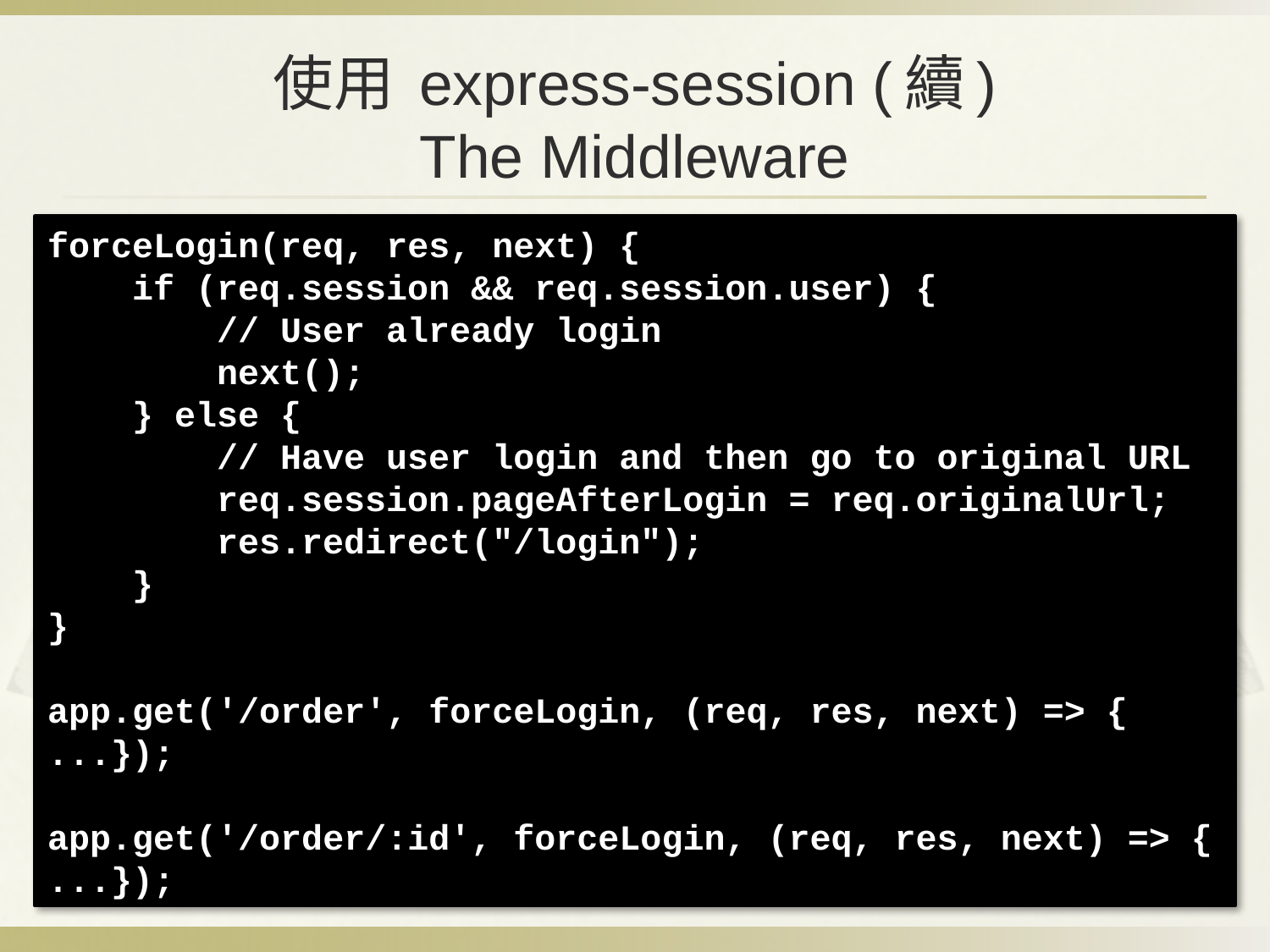

# 使用 express-session (續) The Middleware
forceLogin(req, res, next) {
    if (req.session && req.session.user) {
        // User already login
        next();
    } else {
        // Have user login and then go to original URL
        req.session.pageAfterLogin = req.originalUrl;
        res.redirect("/login");
    }
}

app.get('/order', forceLogin, (req, res, next) => {
...});

app.get('/order/:id', forceLogin, (req, res, next) => {
...});